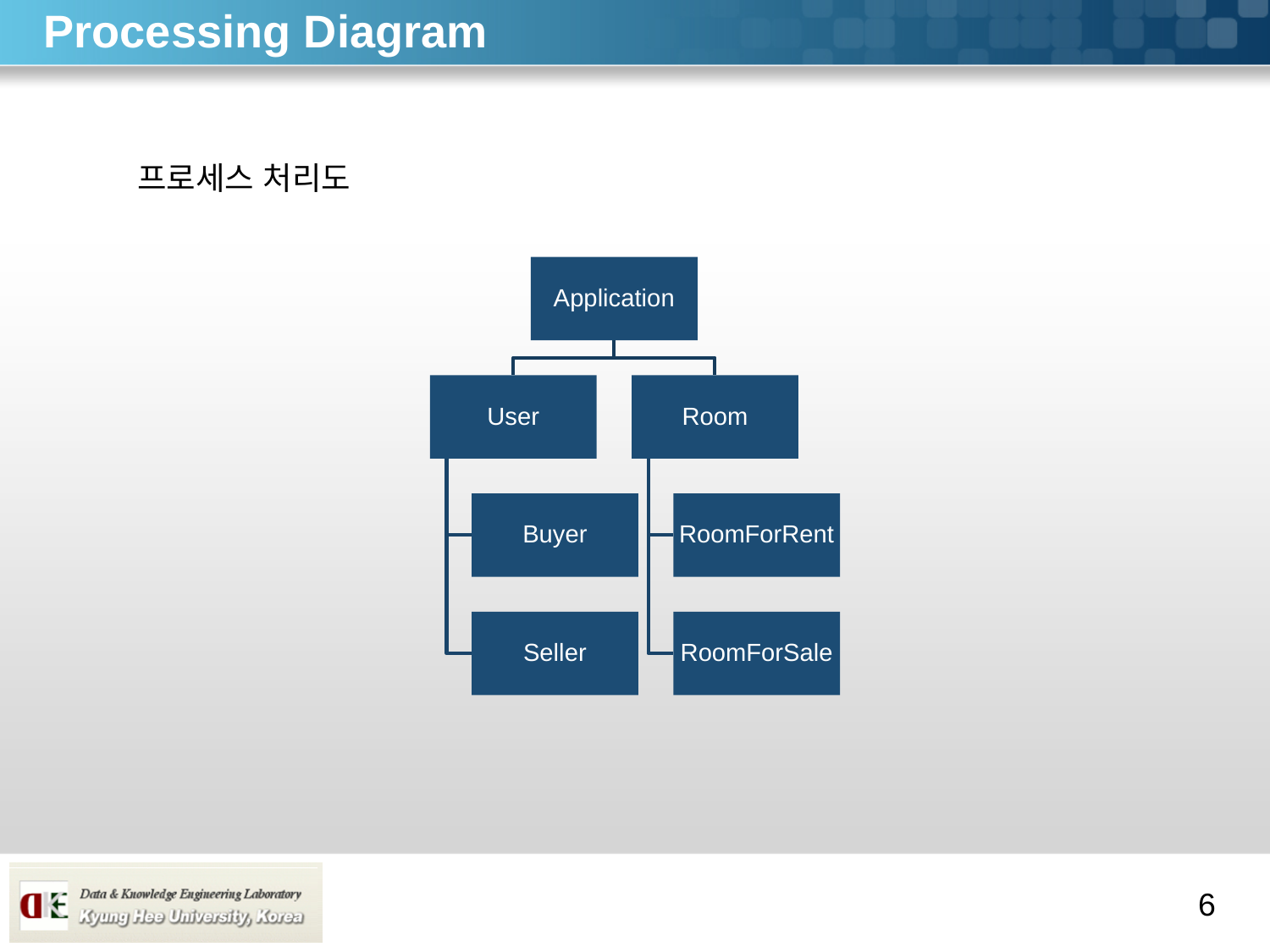

# Processing Diagram
프로세스 처리도
Application
User
Buyer
Seller
Room
RoomForRent
RoomForSale